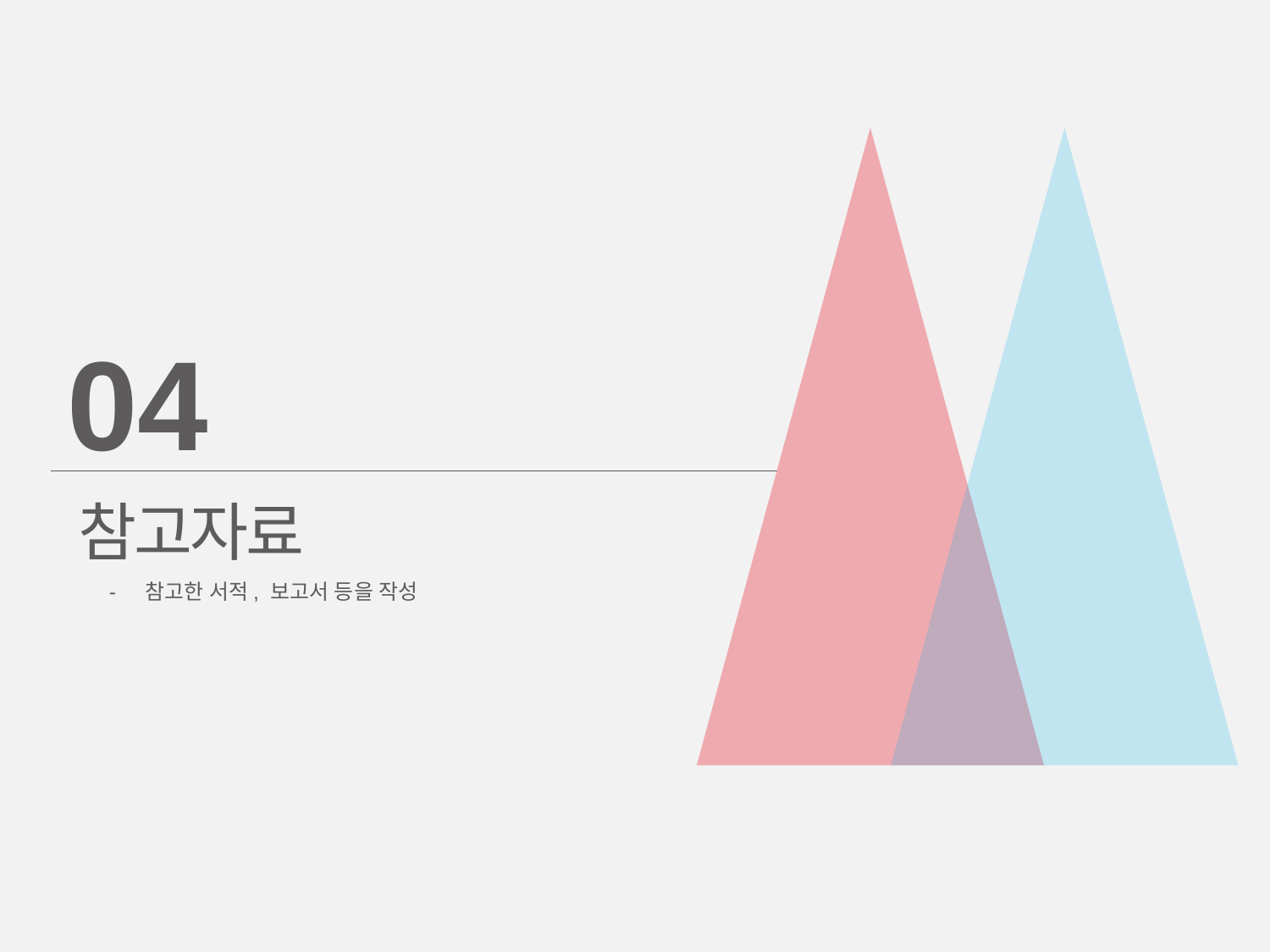

04
참고자료
-    참고한 서적, 보고서 등을 작성